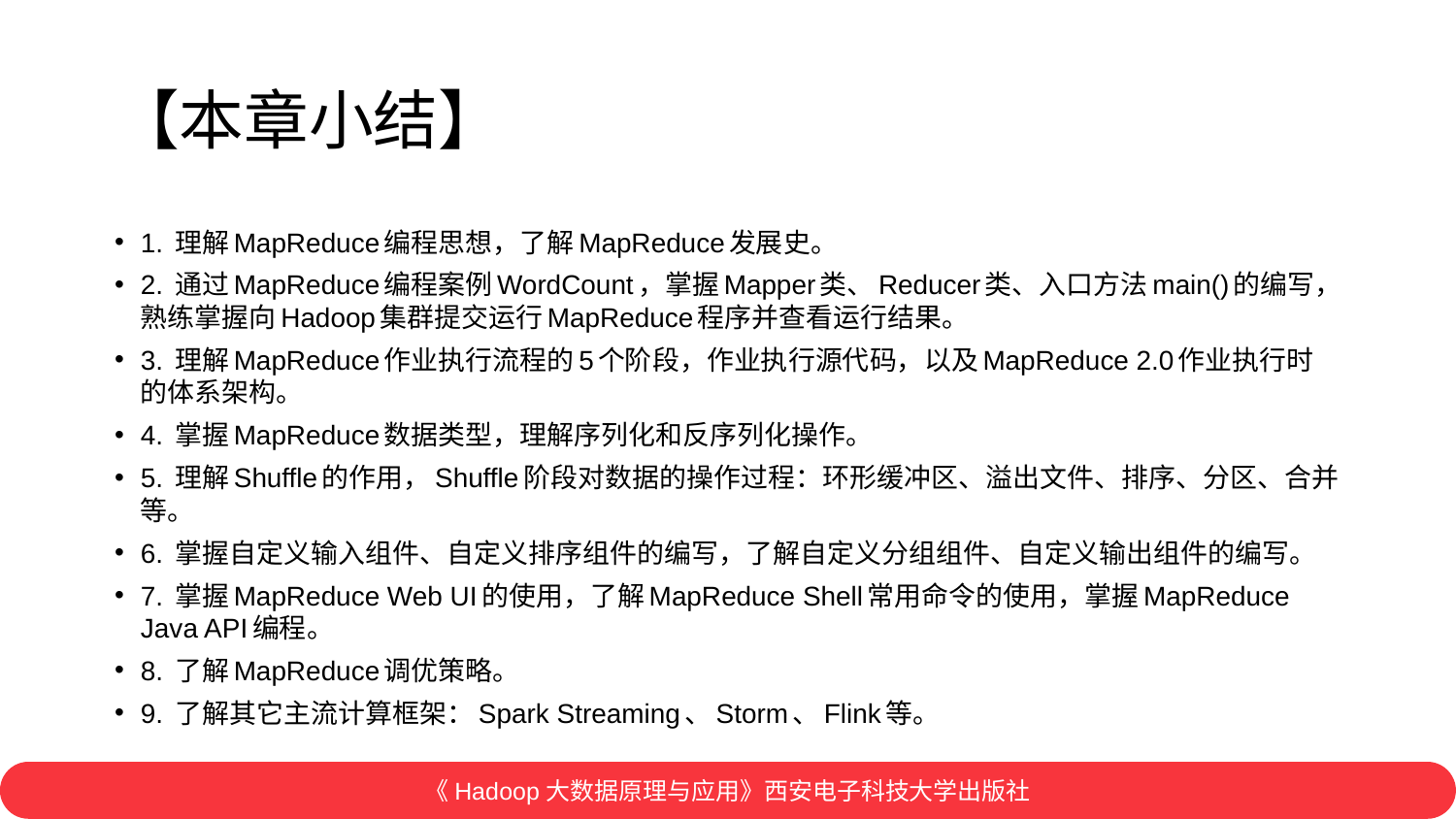

# 【本章小结】
1. 理解MapReduce编程思想，了解MapReduce发展史。
2. 通过MapReduce编程案例WordCount，掌握Mapper类、Reducer类、入口方法main()的编写，熟练掌握向Hadoop集群提交运行MapReduce程序并查看运行结果。
3. 理解MapReduce作业执行流程的5个阶段，作业执行源代码，以及MapReduce 2.0作业执行时的体系架构。
4. 掌握MapReduce数据类型，理解序列化和反序列化操作。
5. 理解Shuffle的作用，Shuffle阶段对数据的操作过程：环形缓冲区、溢出文件、排序、分区、合并等。
6. 掌握自定义输入组件、自定义排序组件的编写，了解自定义分组组件、自定义输出组件的编写。
7. 掌握MapReduce Web UI的使用，了解MapReduce Shell常用命令的使用，掌握MapReduce Java API编程。
8. 了解MapReduce调优策略。
9. 了解其它主流计算框架：Spark Streaming、Storm、Flink等。